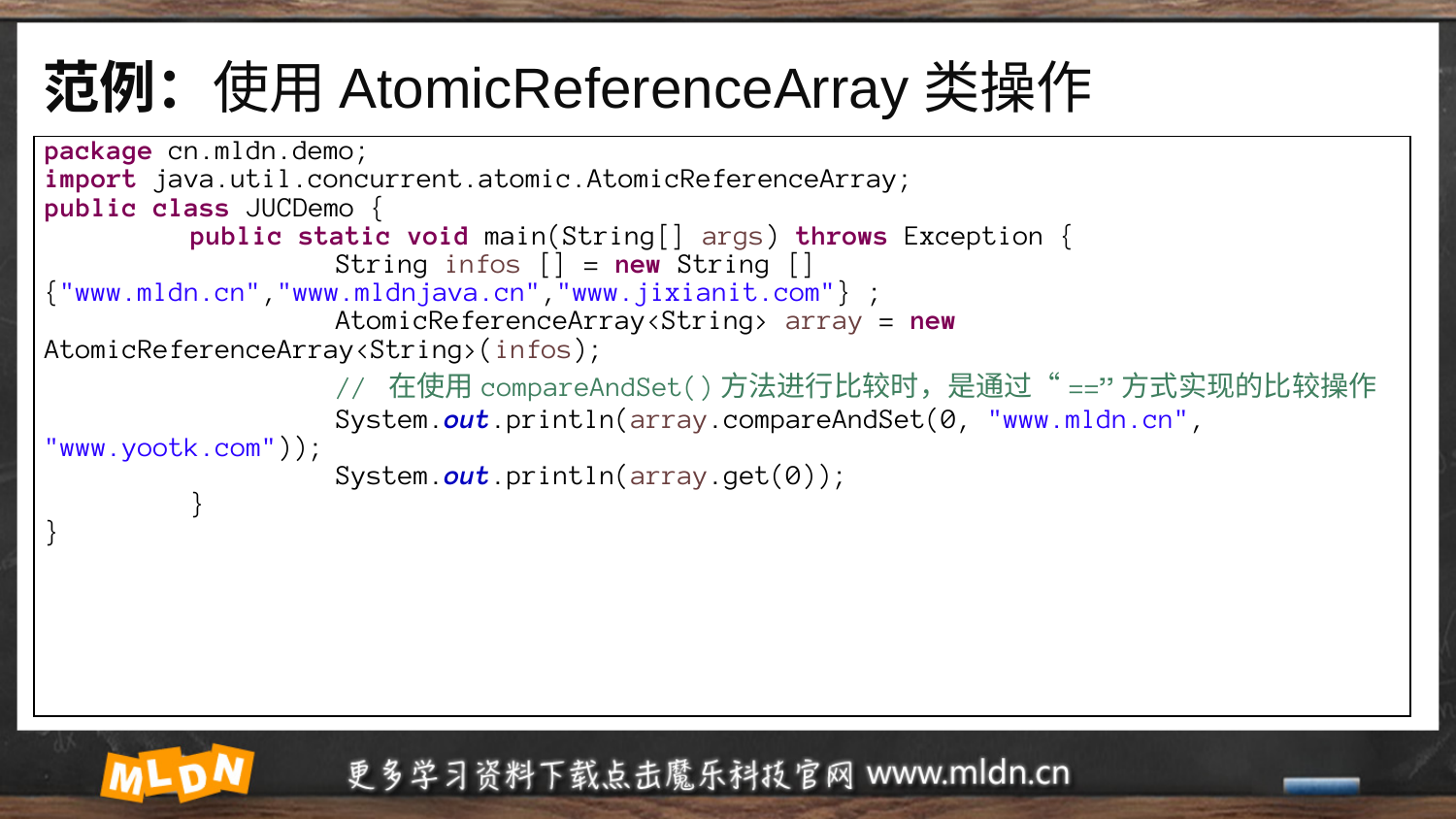

# 范例：使用AtomicReferenceArray类操作
| package cn.mldn.demo; import java.util.concurrent.atomic.AtomicReferenceArray; public class JUCDemo { public static void main(String[] args) throws Exception { String infos [] = new String [] {"www.mldn.cn","www.mldnjava.cn","www.jixianit.com"} ; AtomicReferenceArray<String> array = new AtomicReferenceArray<String>(infos); // 在使用compareAndSet()方法进行比较时，是通过“==”方式实现的比较操作 System.out.println(array.compareAndSet(0, "www.mldn.cn", "www.yootk.com")); System.out.println(array.get(0)); } } |
| --- |